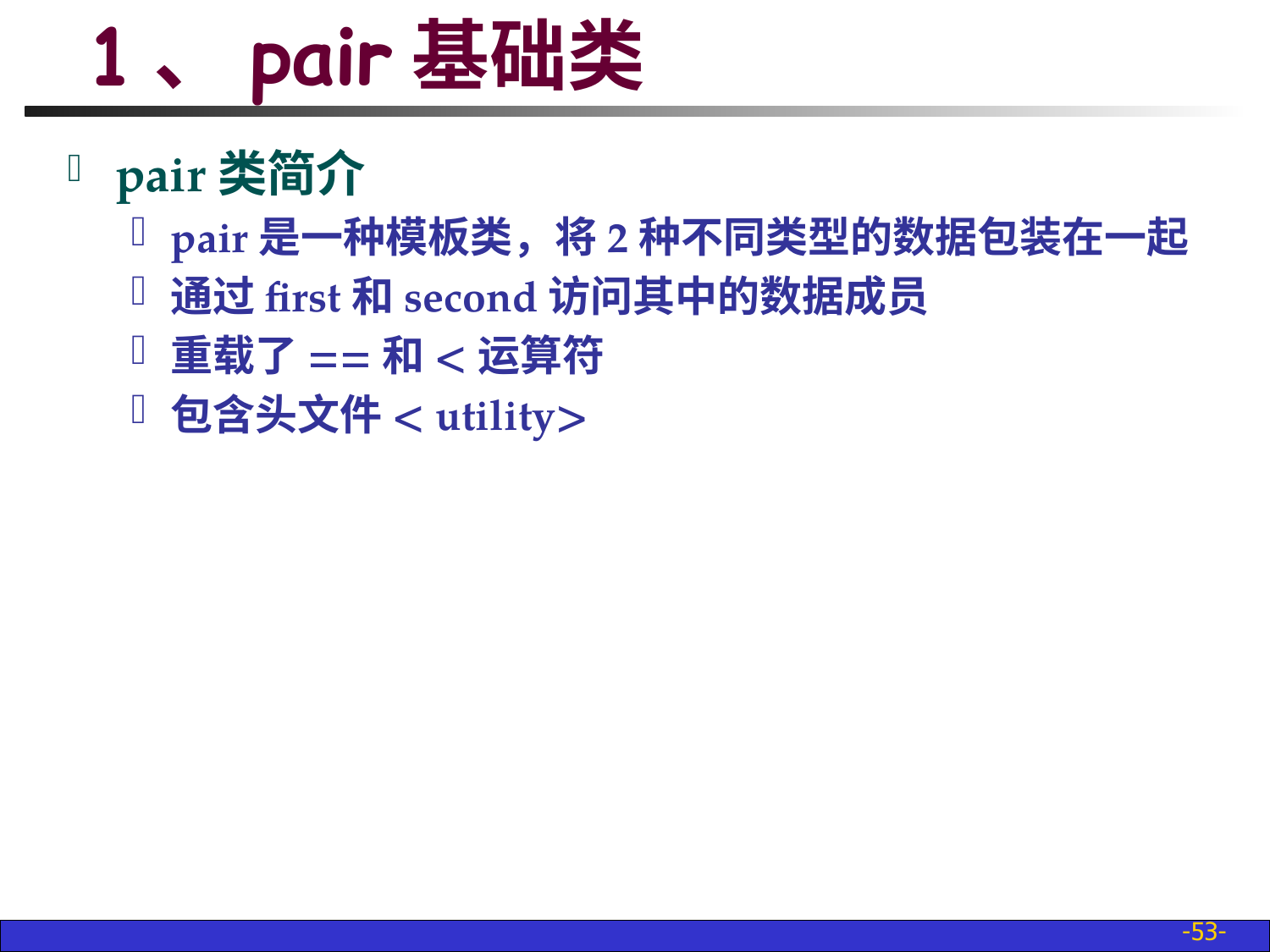

# 1、pair基础类
pair类简介
pair是一种模板类，将2种不同类型的数据包装在一起
通过first和second访问其中的数据成员
重载了==和<运算符
包含头文件< utility>
-53-